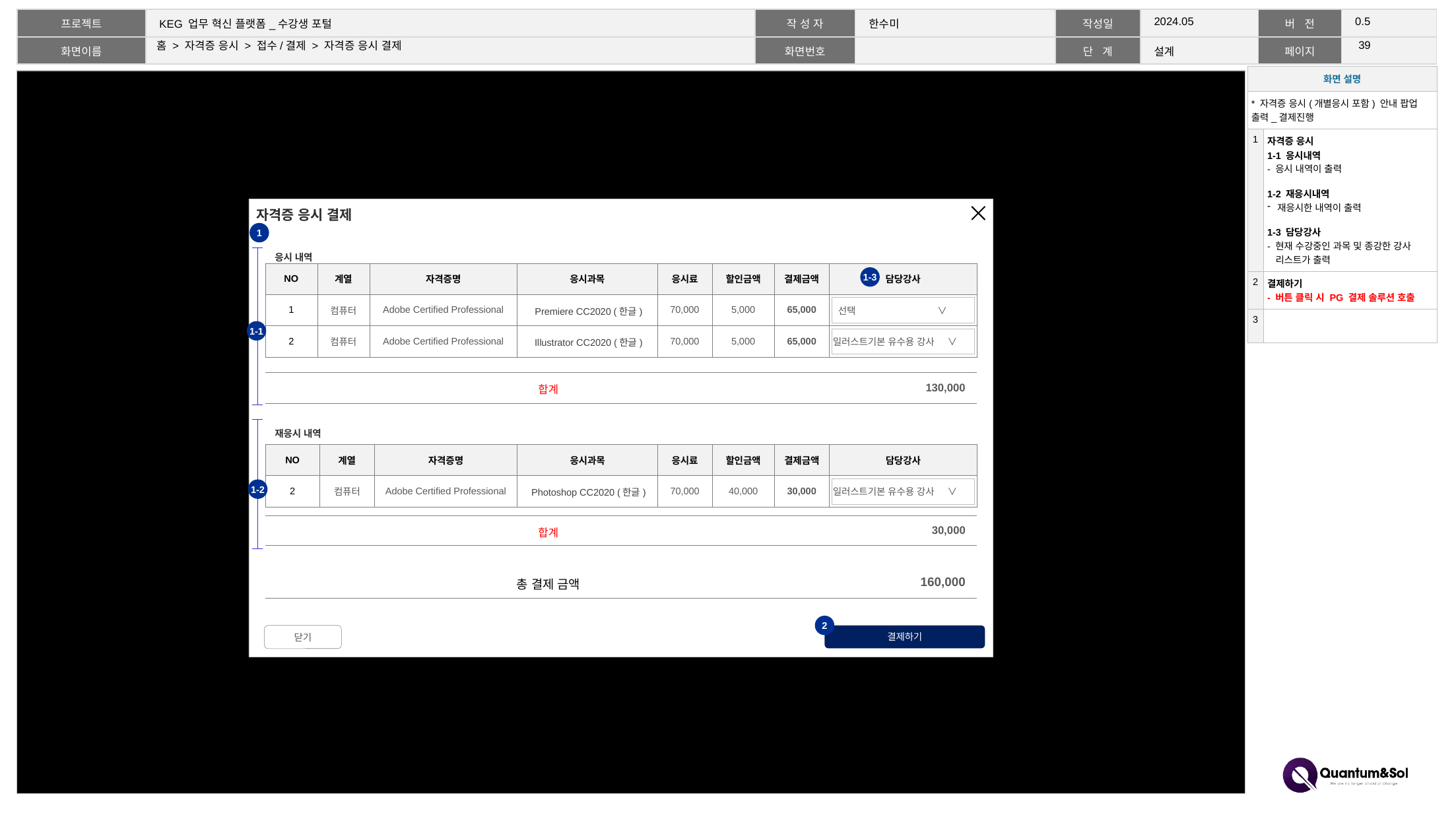

39

# 홈 > 자격증 응시 > 접수/결제 > 자격증 응시 결제
| 화면 설명 |  |
| --- | --- |
| \* 자격증 응시(개별응시 포함) 안내 팝업 출력\_결제진행 |  |
| 1 | 자격증 응시 1-1 응시내역 - 응시 내역이 출력 1-2 재응시내역 재응시한 내역이 출력 1-3 담당강사 - 현재 수강중인 과목 및 종강한 강사 리스트가 출력 |
| 2 | 결제하기 - 버튼 클릭 시 PG 결제 솔루션 호출 |
| 3 |  |
자격증 응시 결제

1
응시 내역
| NO | 계열 | 자격증명 | 응시과목 | 응시료 | 할인금액 | 결제금액 | 담당강사 |
| --- | --- | --- | --- | --- | --- | --- | --- |
| 1 | 컴퓨터 | Adobe Certified Professional | Premiere CC2020 (한글) | 70,000 | 5,000 | 65,000 | 선택 ∨ |
| 2 | 컴퓨터 | Adobe Certified Professional | Illustrator CC2020 (한글) | 70,000 | 5,000 | 65,000 | 일러스트기본 유수용 강사 ∨ |
1-3

1-1

| 합계 | 130,000 |
| --- | --- |
재응시 내역
| NO | 계열 | 자격증명 | 응시과목 | 응시료 | 할인금액 | 결제금액 | 담당강사 |
| --- | --- | --- | --- | --- | --- | --- | --- |
| 2 | 컴퓨터 | Adobe Certified Professional | Photoshop CC2020 (한글) | 70,000 | 40,000 | 30,000 | 일러스트기본 유수용 강사 ∨ |

1-2
| 합계 | 30,000 |
| --- | --- |
| 총 결제 금액 | 160,000 |
| --- | --- |
2
닫기
결제하기